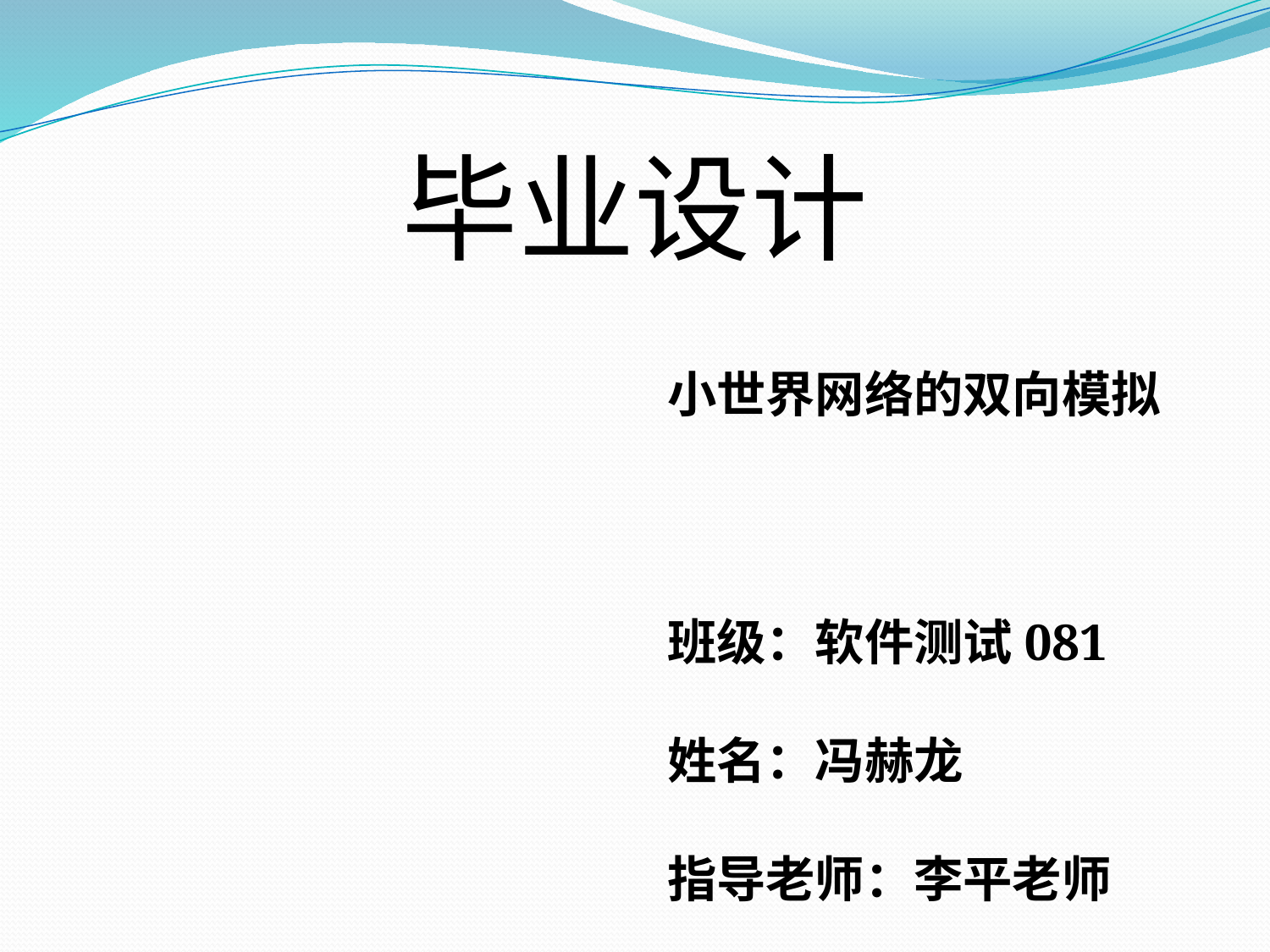

毕业设计
小世界网络的双向模拟
班级：软件测试081

姓名：冯赫龙

指导老师：李平老师